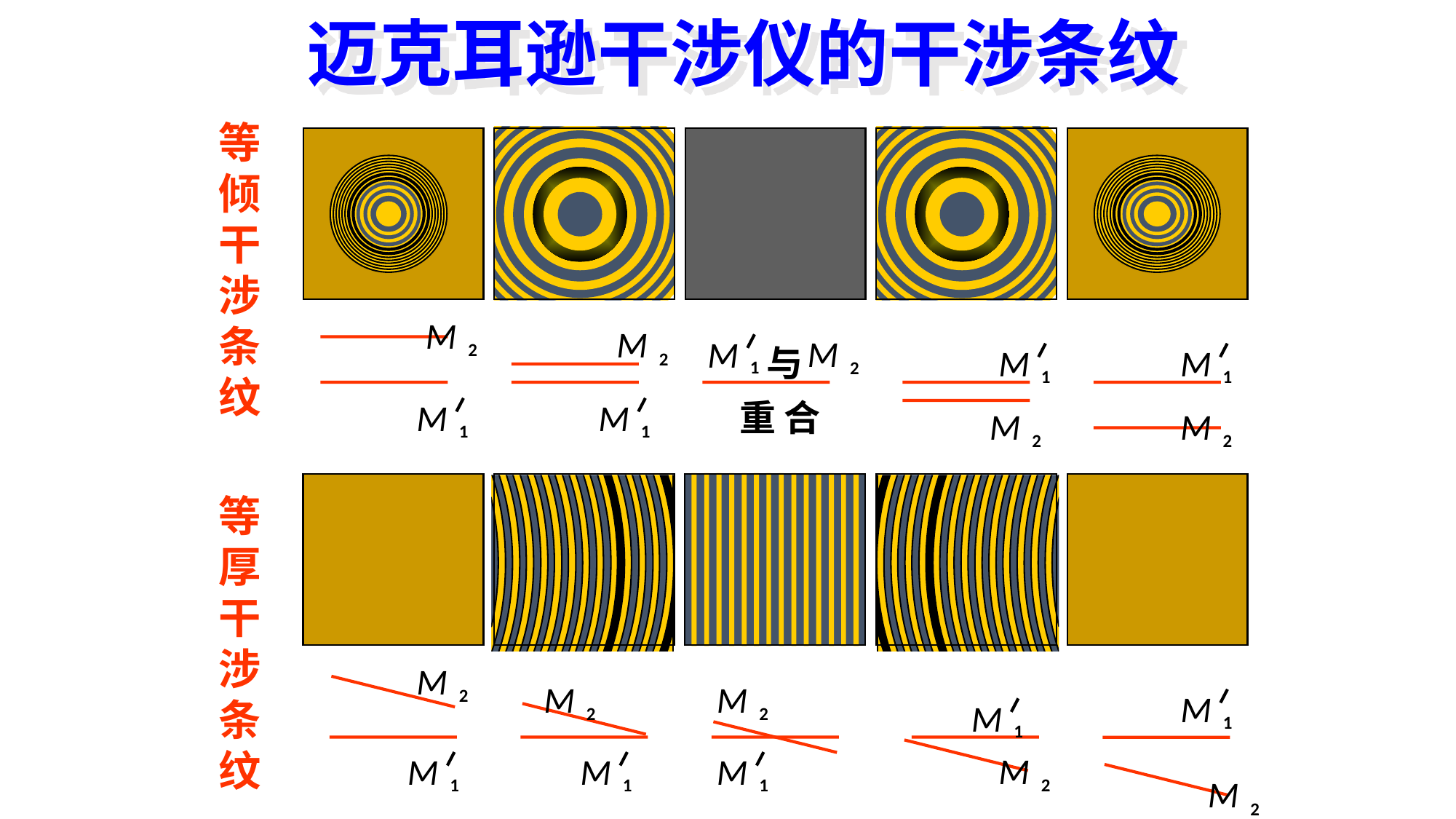

迈克耳逊干涉仪的干涉条纹

M
2

M

1

M

1

M
2

等
倾
干
涉
条
纹

M
2
M

1
与

重 合

M
2

M

1

M

1

M
2

M
2

M

1

M

1

M
2

M
2

M

1

M

1

M
2

M
2

M

1
等
厚
干
涉
条
纹